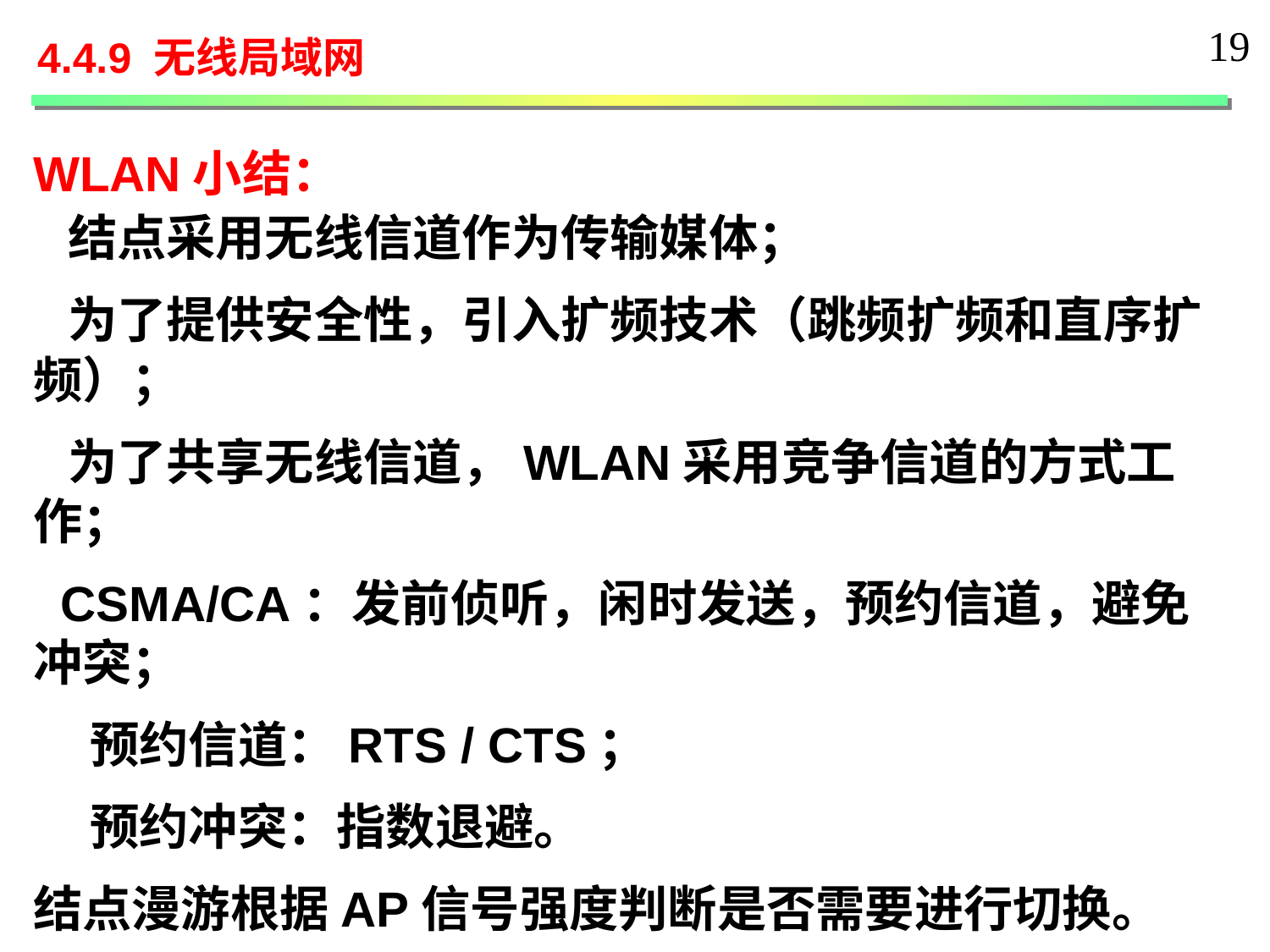

19
4.4.9 无线局域网

WLAN小结：
  结点采用无线信道作为传输媒体；
  为了提供安全性，引入扩频技术（跳频扩频和直序扩频）；
  为了共享无线信道，WLAN采用竞争信道的方式工作；
  CSMA/CA：发前侦听，闲时发送，预约信道，避免冲突；
    预约信道：RTS / CTS；
    预约冲突：指数退避。
结点漫游根据AP信号强度判断是否需要进行切换。